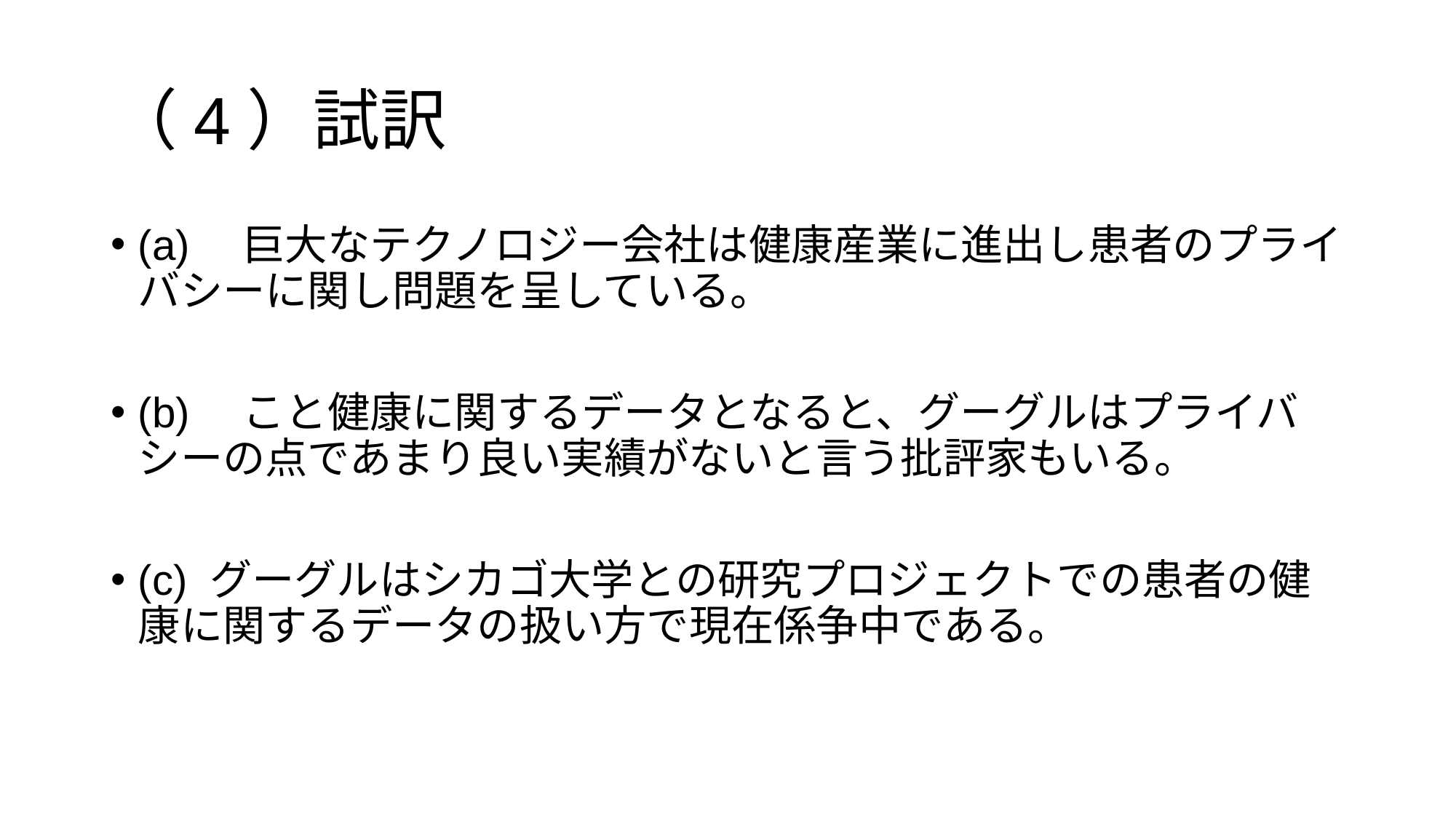

# （4）試訳
(a)　巨大なテクノロジー会社は健康産業に進出し患者のプライバシーに関し問題を呈している。

(b)　こと健康に関するデータとなると、グーグルはプライバシーの点であまり良い実績がないと言う批評家もいる。

(c) グーグルはシカゴ大学との研究プロジェクトでの患者の健康に関するデータの扱い方で現在係争中である。